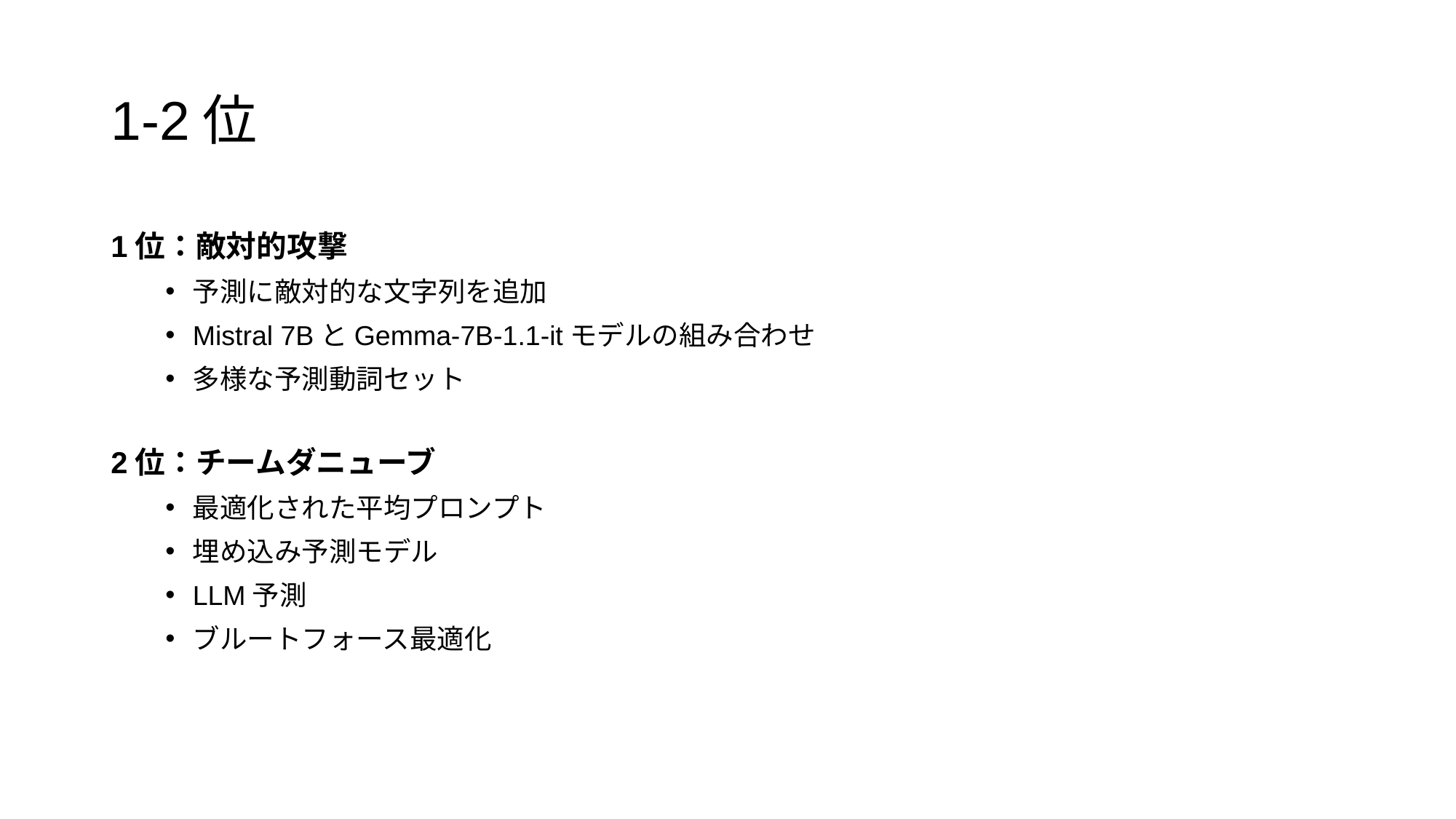

# 1-2位
1位：敵対的攻撃
予測に敵対的な文字列を追加
Mistral 7BとGemma-7B-1.1-itモデルの組み合わせ
多様な予測動詞セット
2位：チームダニューブ
最適化された平均プロンプト
埋め込み予測モデル
LLM予測
ブルートフォース最適化